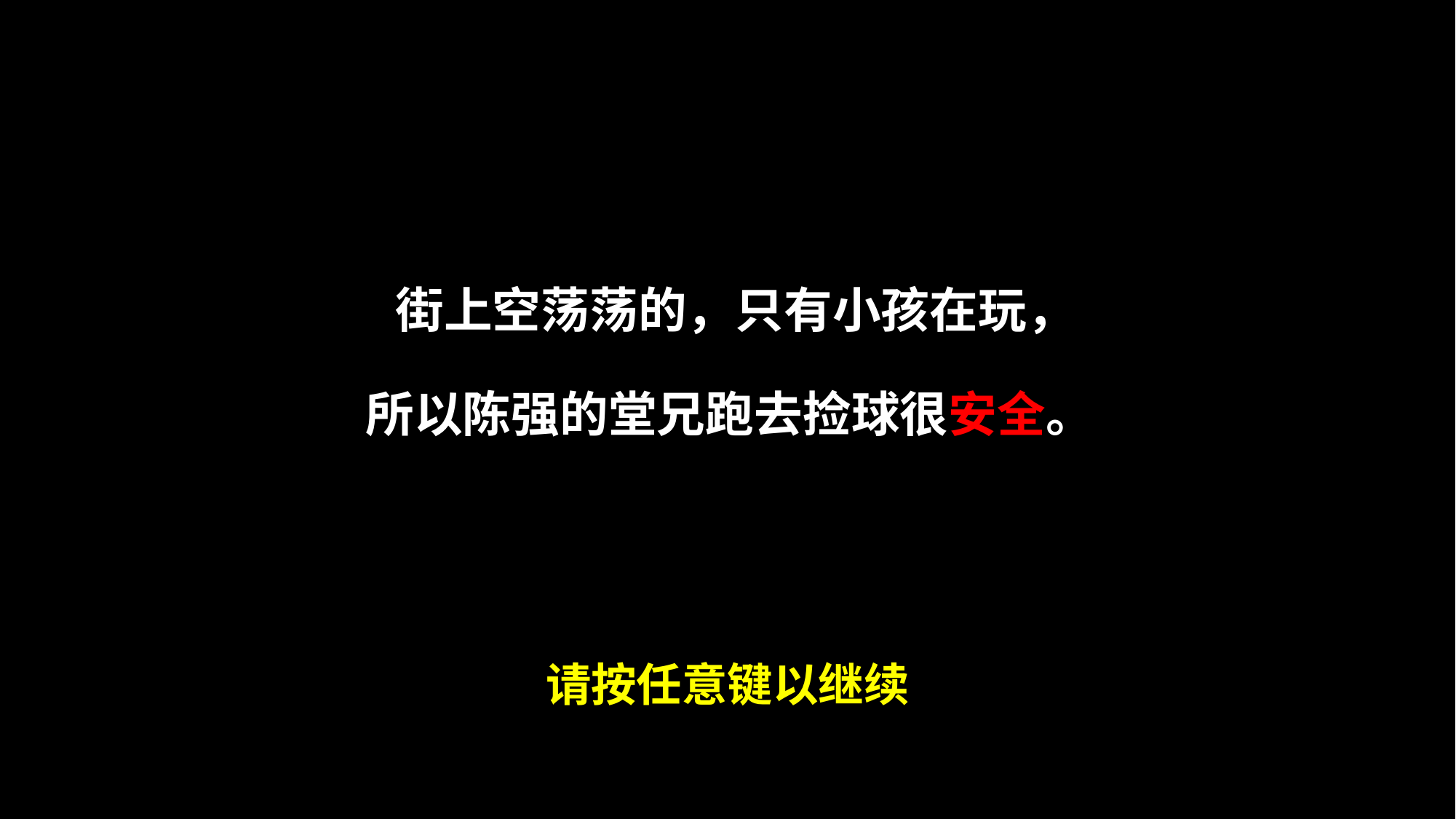

# 街上空荡荡的，只有小孩在玩， 所以陈强的堂兄跑去捡球很安全。
请按任意键以继续